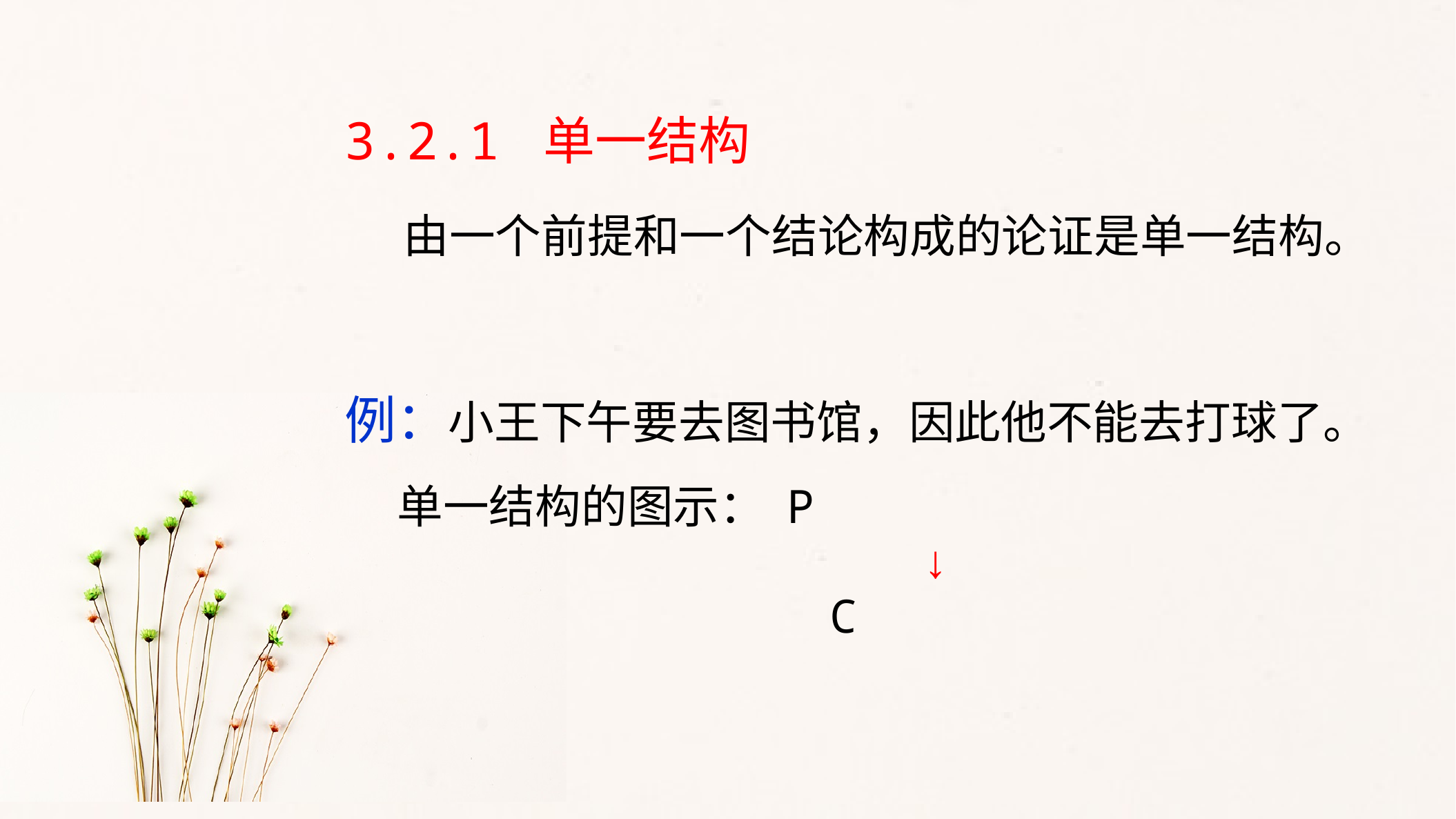

3.2.1 单一结构
    由一个前提和一个结论构成的论证是单一结构。
例：小王下午要去图书馆，因此他不能去打球了。
    单一结构的图示： P
                     ↓
                                      C